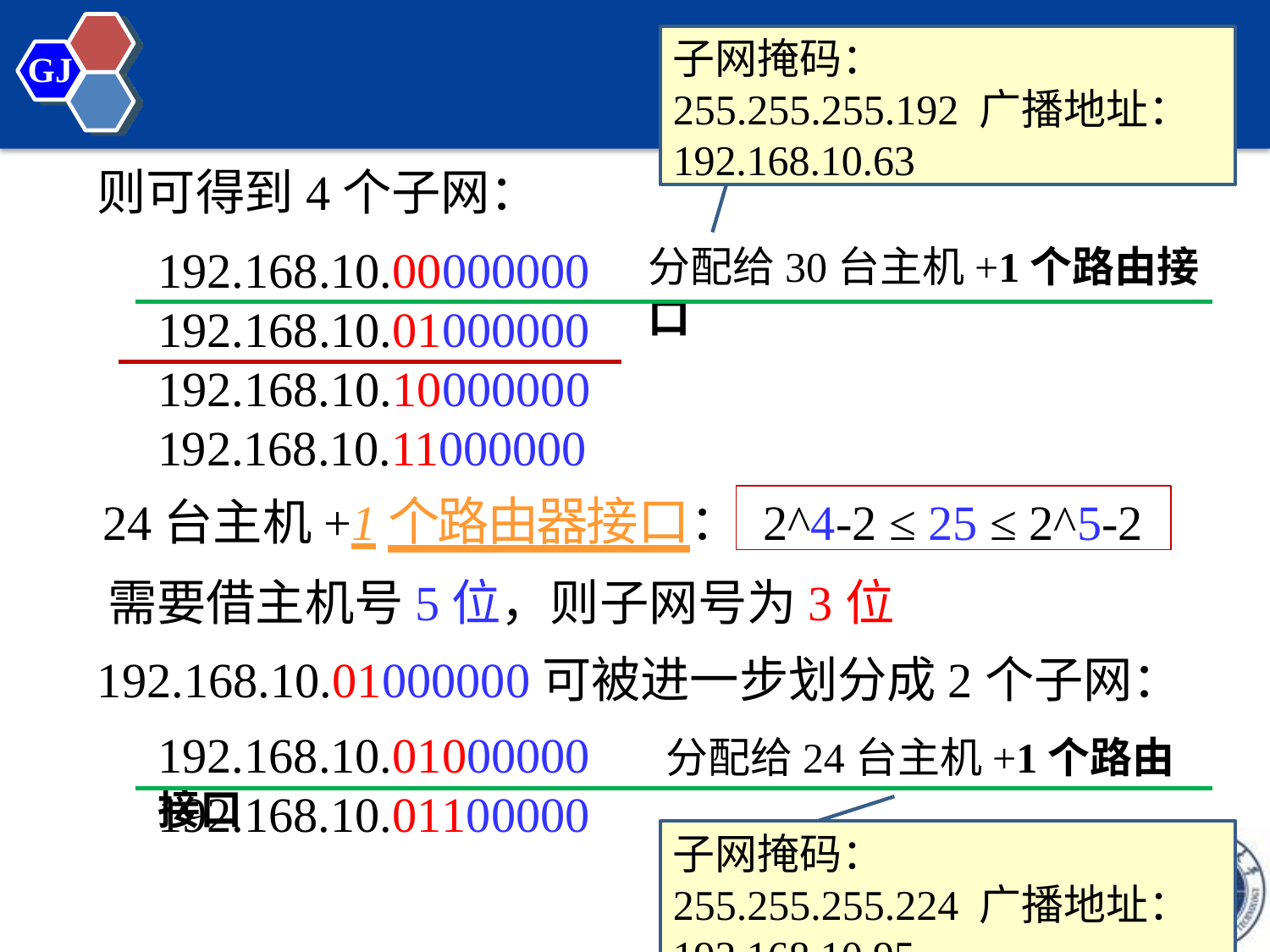

子网掩码：255.255.255.192 广播地址：192.168.10.63
GJ

则可得到4个子网：
192.168.10.00000000
分配给30台主机+1个路由接口
192.168.10.01000000

192.168.10.10000000
192.168.10.11000000
24台主机+1个路由器接口：

2^4-2 ≤ 25 ≤ 2^5-2
需要借主机号5位，则子网号为3位
192.168.10.01000000可被进一步划分成2个子网：
192.168.10.01000000	分配给24台主机+1个路由接口
192.168.10.01100000

子网掩码：255.255.255.224 广播地址：192.168.10.95